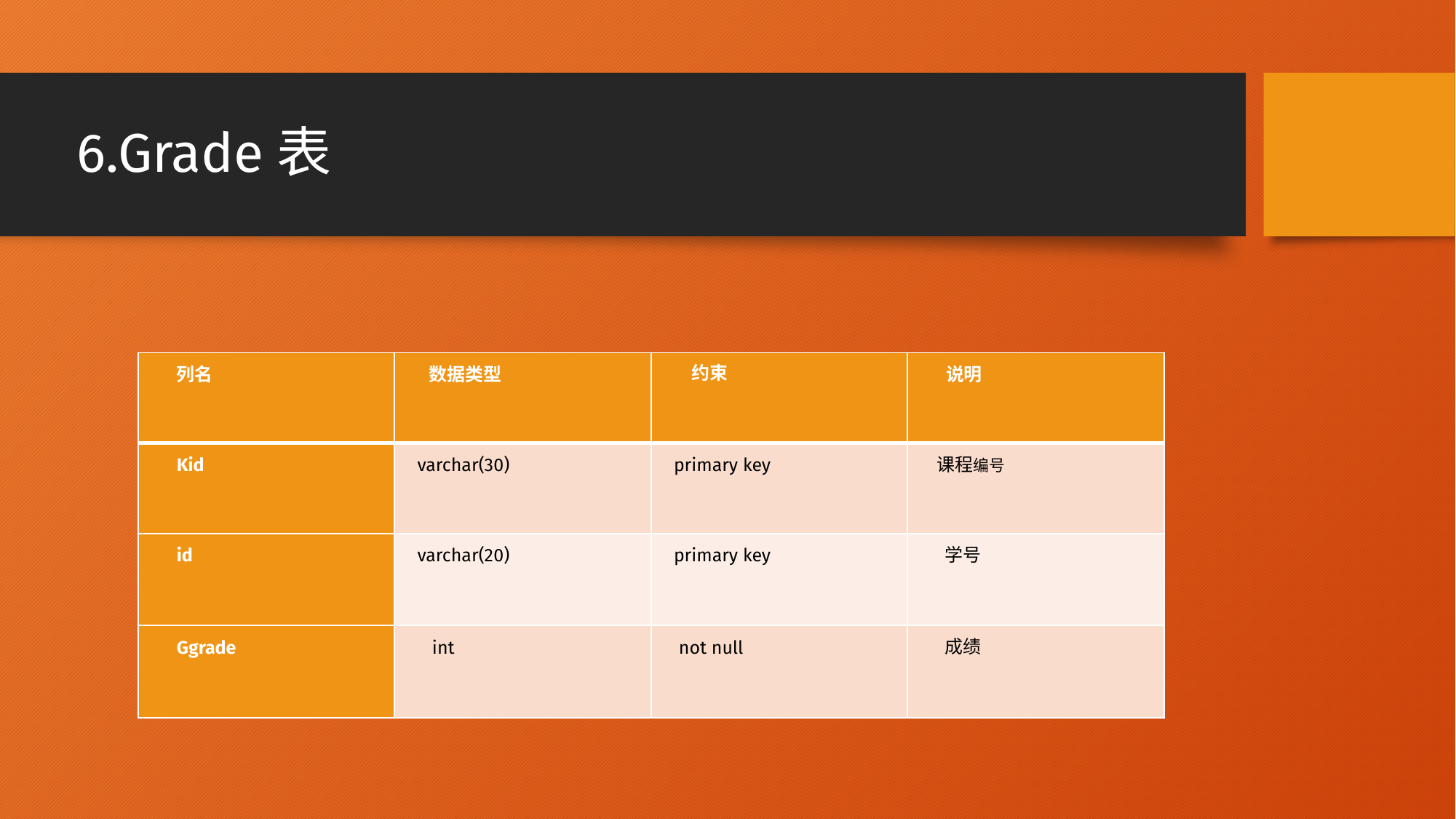

# 6.Grade表
| 列名 | 数据类型 | 约束 | 说明 |
| --- | --- | --- | --- |
| Kid | varchar(30) | primary key | 课程编号 |
| id | varchar(20) | primary key | 学号 |
| Ggrade | int | not null | 成绩 |